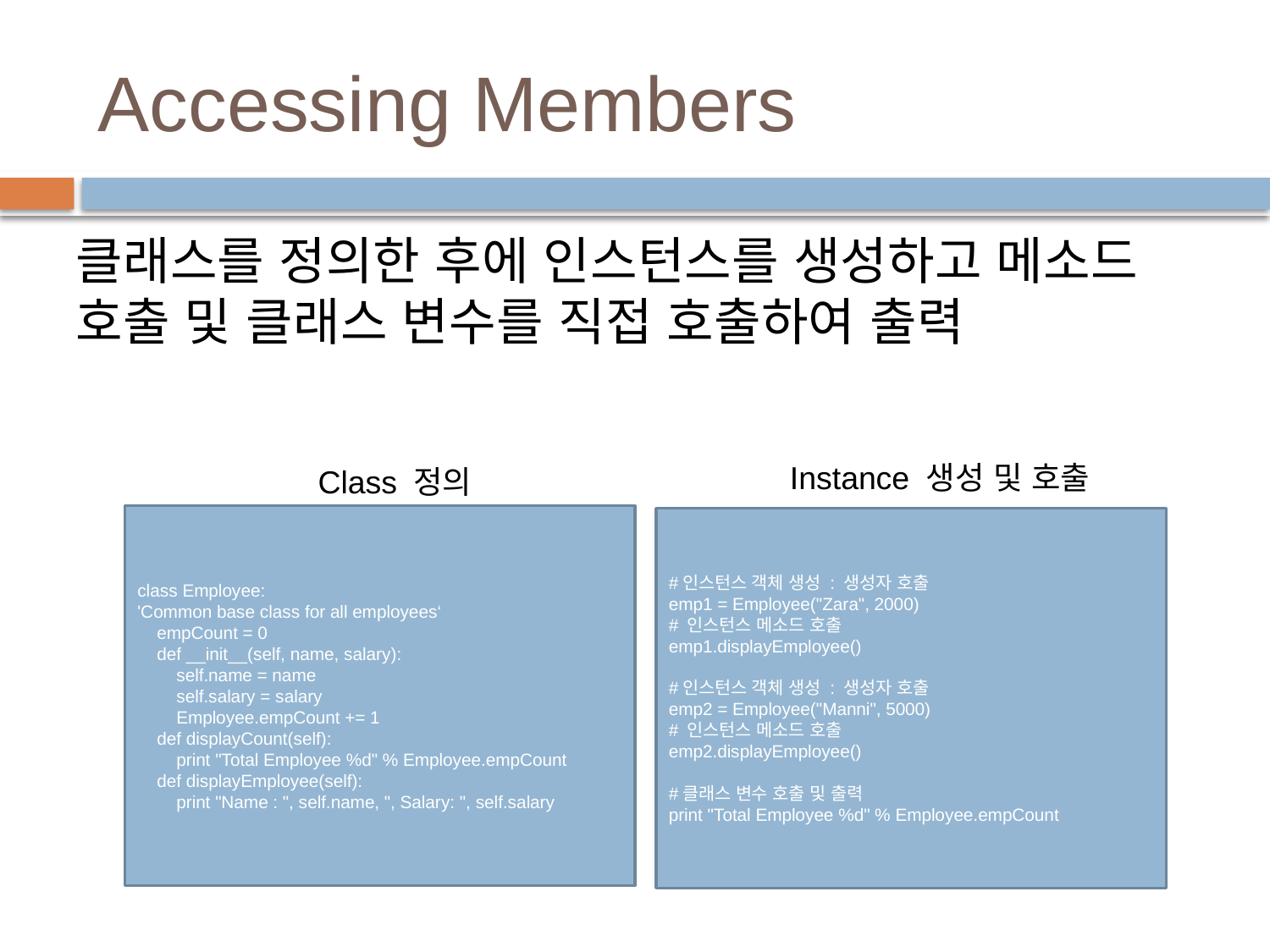

# Accessing Members
클래스를 정의한 후에 인스턴스를 생성하고 메소드 호출 및 클래스 변수를 직접 호출하여 출력
Instance 생성 및 호출
Class 정의
class Employee:
'Common base class for all employees‘
    empCount = 0
    def __init__(self, name, salary):
        self.name = name
        self.salary = salary
        Employee.empCount += 1
    def displayCount(self):
        print "Total Employee %d" % Employee.empCount
    def displayEmployee(self):
        print "Name : ", self.name, ", Salary: ", self.salary
#인스턴스 객체 생성 : 생성자 호출
emp1 = Employee("Zara", 2000)
# 인스턴스 메소드 호출
emp1.displayEmployee()

#인스턴스 객체 생성 : 생성자 호출
emp2 = Employee("Manni", 5000)
# 인스턴스 메소드 호출
emp2.displayEmployee()

#클래스 변수 호출 및 출력
print "Total Employee %d" % Employee.empCount